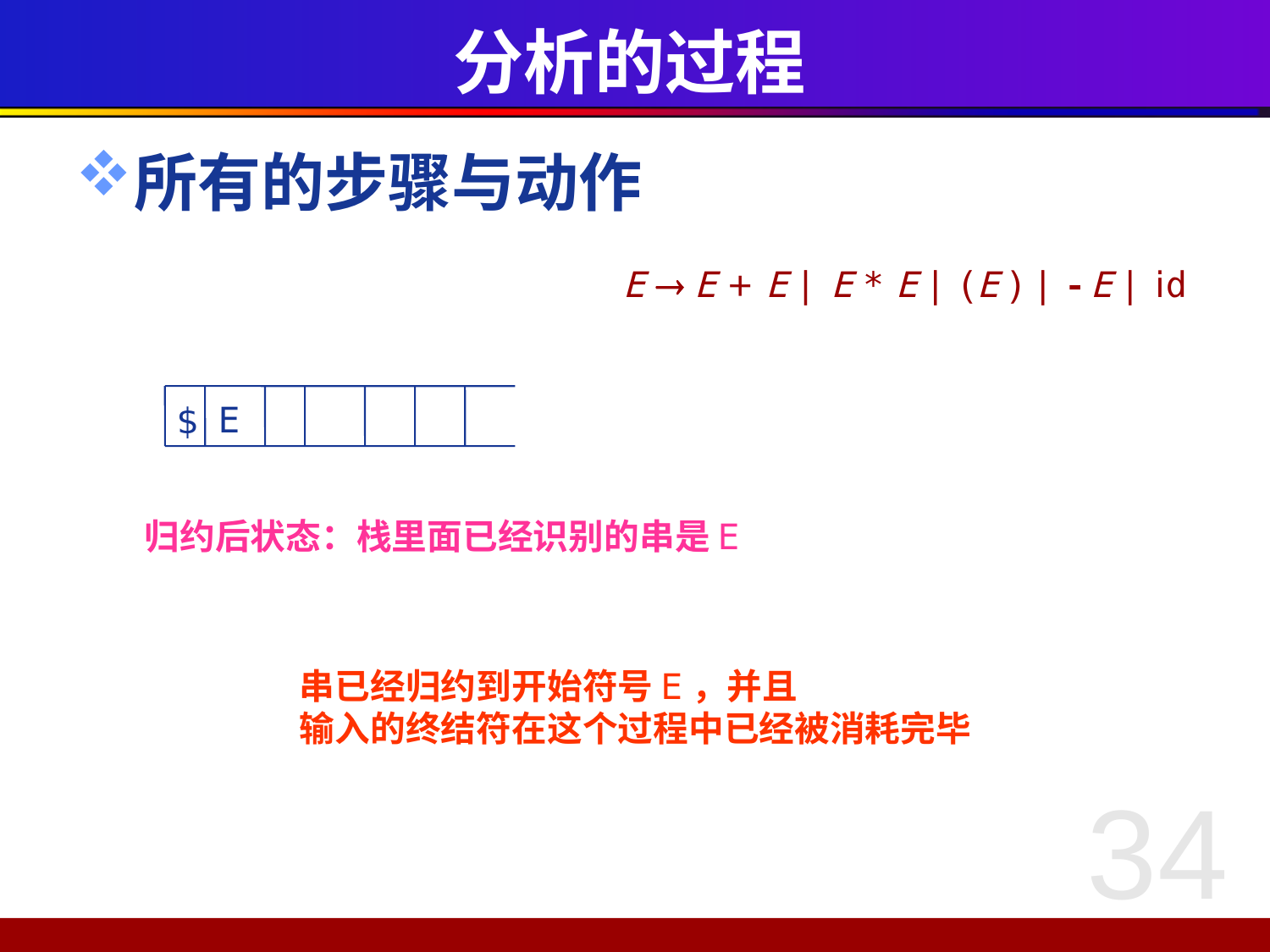

# 分析的过程
所有的步骤与动作
E → E + E | E * E | (E ) | − E | id

E
$

归约后状态：栈里面已经识别的串是E

串已经归约到开始符号E，并且
输入的终结符在这个过程中已经被消耗完毕